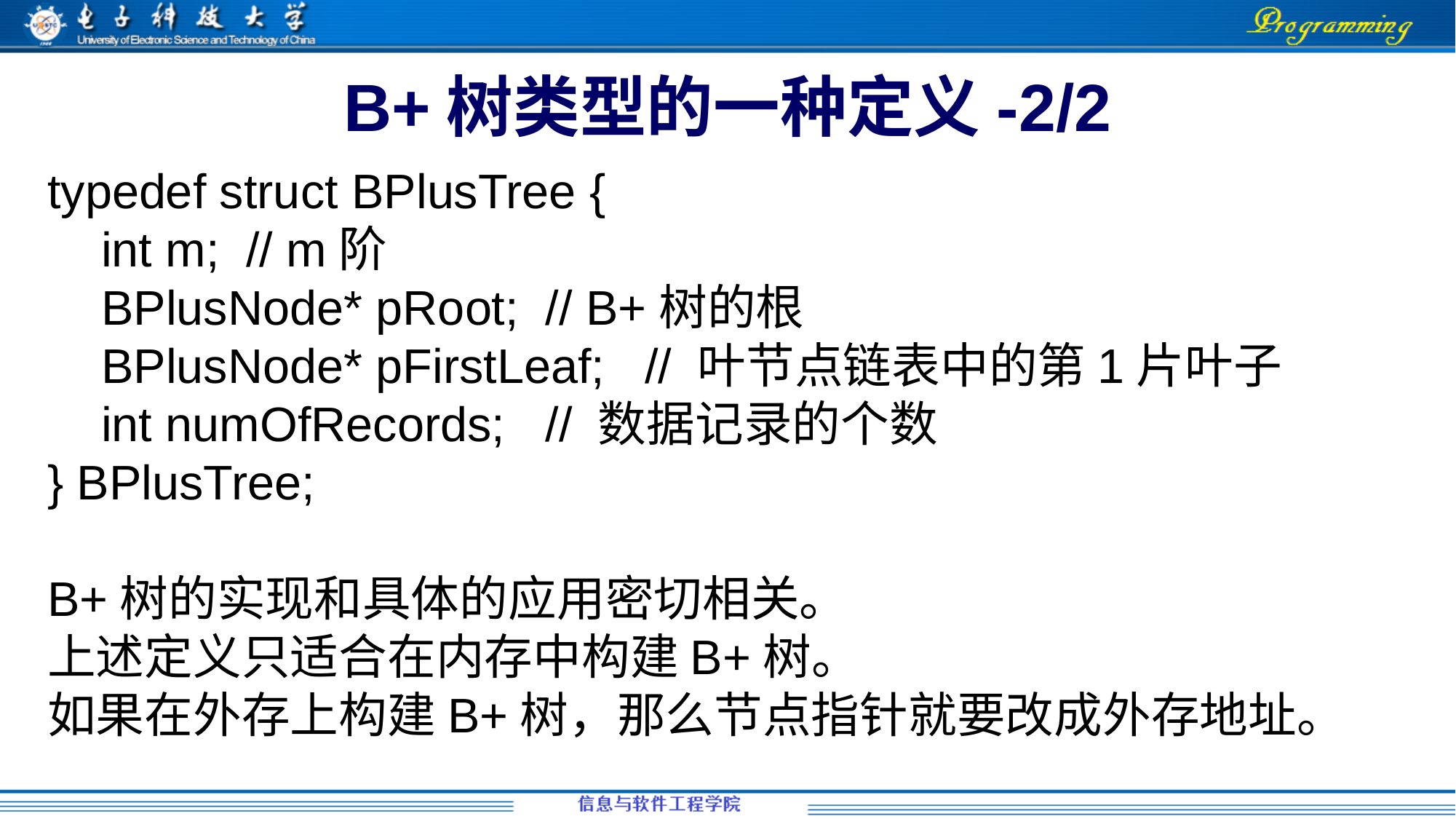

# B+树类型的一种定义-2/2
typedef struct BPlusTree {
    int m;  // m阶
    BPlusNode* pRoot;  // B+树的根
    BPlusNode* pFirstLeaf;   // 叶节点链表中的第1片叶子
    int numOfRecords;   // 数据记录的个数
} BPlusTree;

B+树的实现和具体的应用密切相关。
上述定义只适合在内存中构建B+树。
如果在外存上构建B+树，那么节点指针就要改成外存地址。